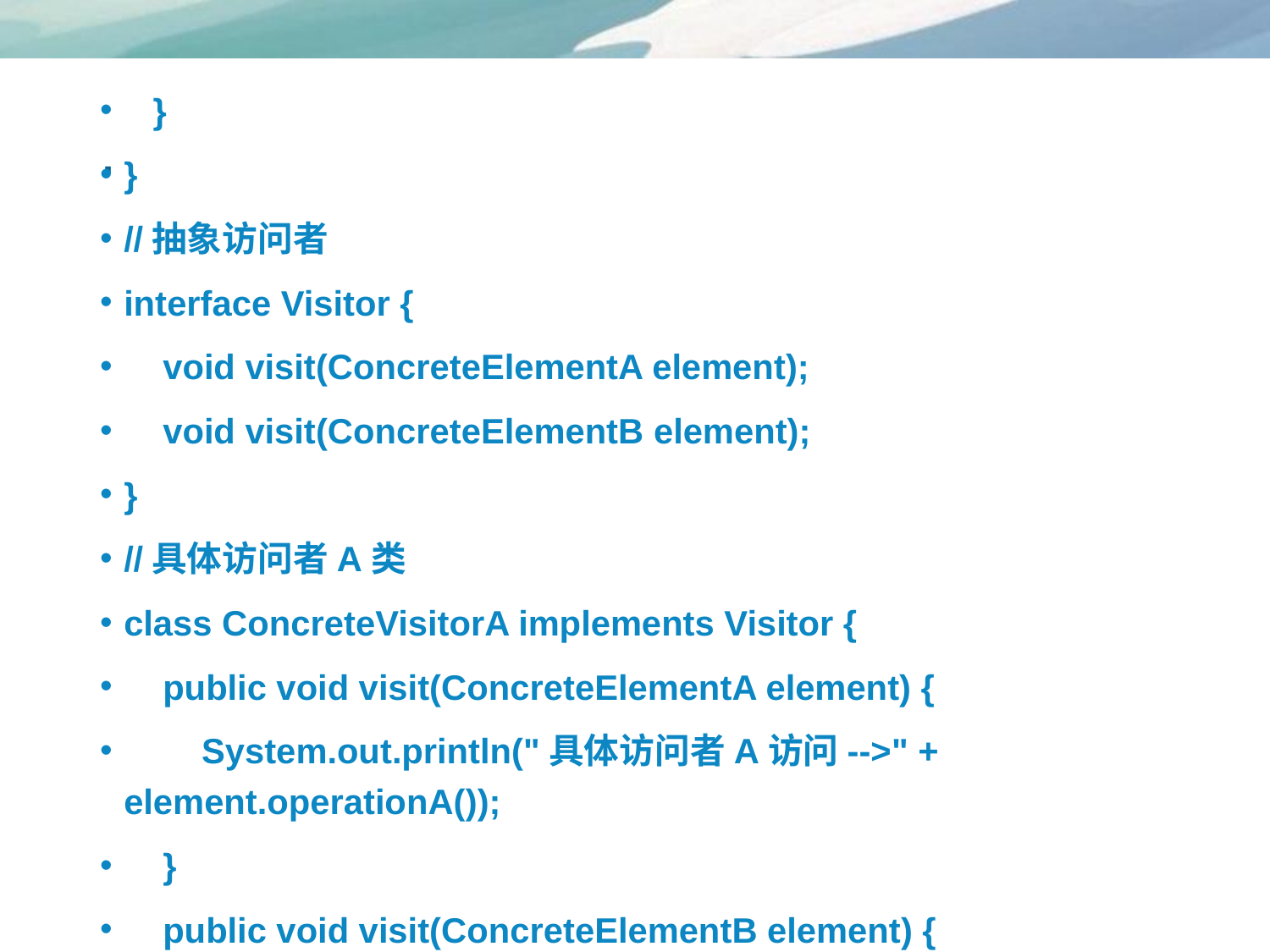

# .
   }
}
//抽象访问者
interface Visitor {
    void visit(ConcreteElementA element);
    void visit(ConcreteElementB element);
}
//具体访问者A类
class ConcreteVisitorA implements Visitor {
    public void visit(ConcreteElementA element) {
        System.out.println("具体访问者A访问-->" + element.operationA());
    }
    public void visit(ConcreteElementB element) {